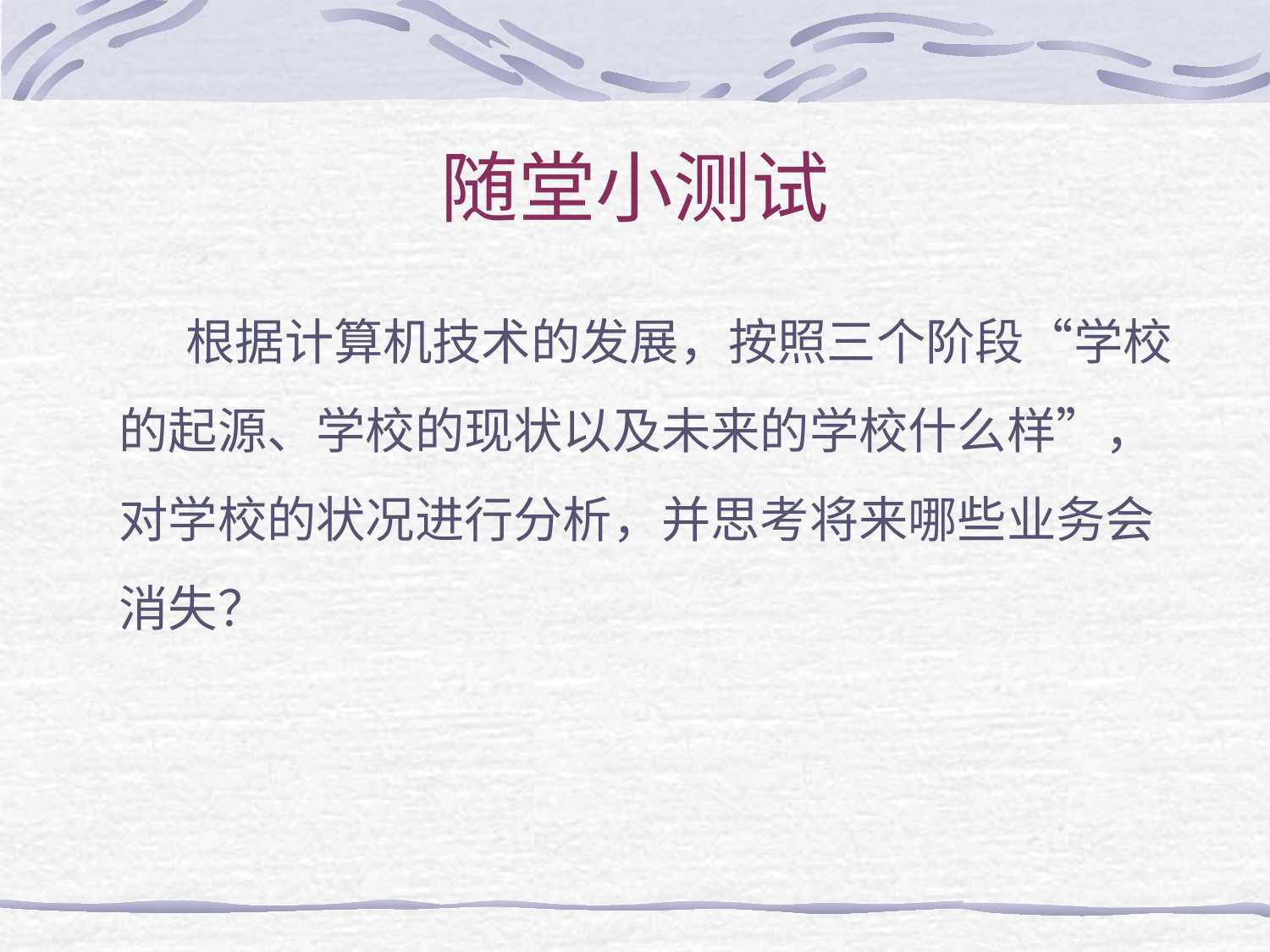

# 随堂小测试
     根据计算机技术的发展，按照三个阶段“学校的起源、学校的现状以及未来的学校什么样”，对学校的状况进行分析，并思考将来哪些业务会消失？